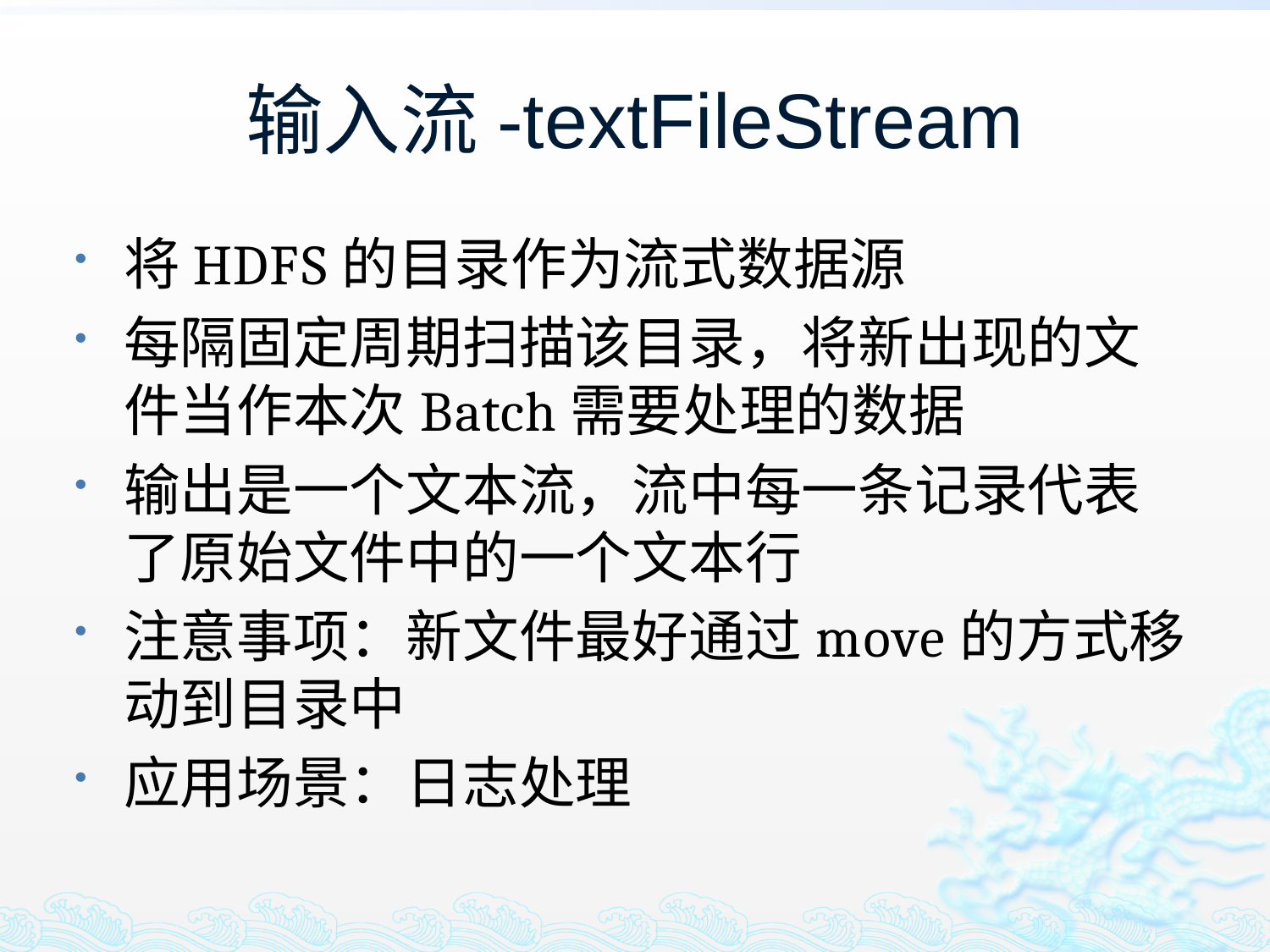

# 输入流-textFileStream
将HDFS的目录作为流式数据源
每隔固定周期扫描该目录，将新出现的文件当作本次Batch需要处理的数据
输出是一个文本流，流中每一条记录代表了原始文件中的一个文本行
注意事项：新文件最好通过move的方式移动到目录中
应用场景：日志处理